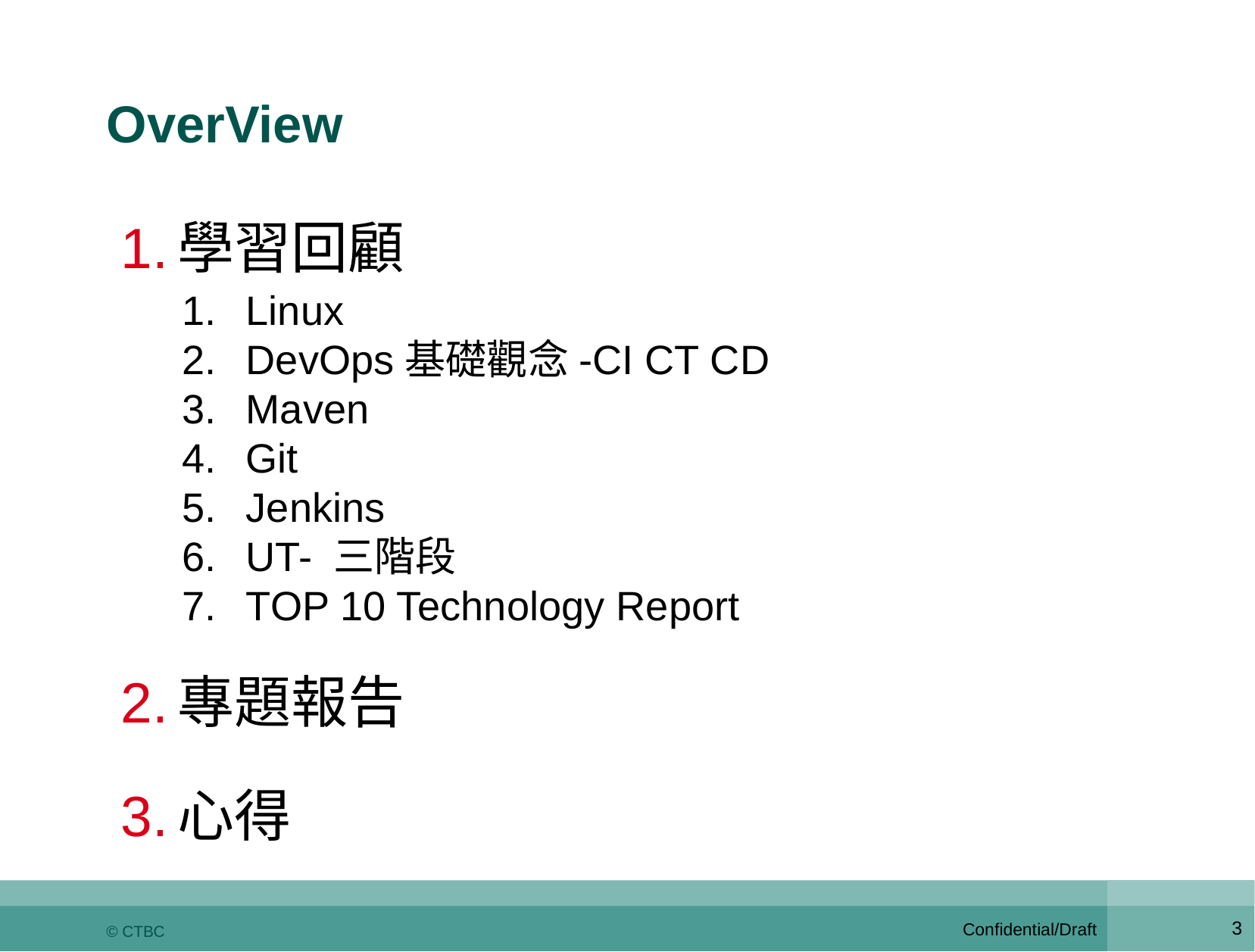

# OverView
學習回顧

專題報告
心得

Linux
DevOps基礎觀念-CI CT CD
Maven
Git
Jenkins
UT- 三階段
TOP 10 Technology Report